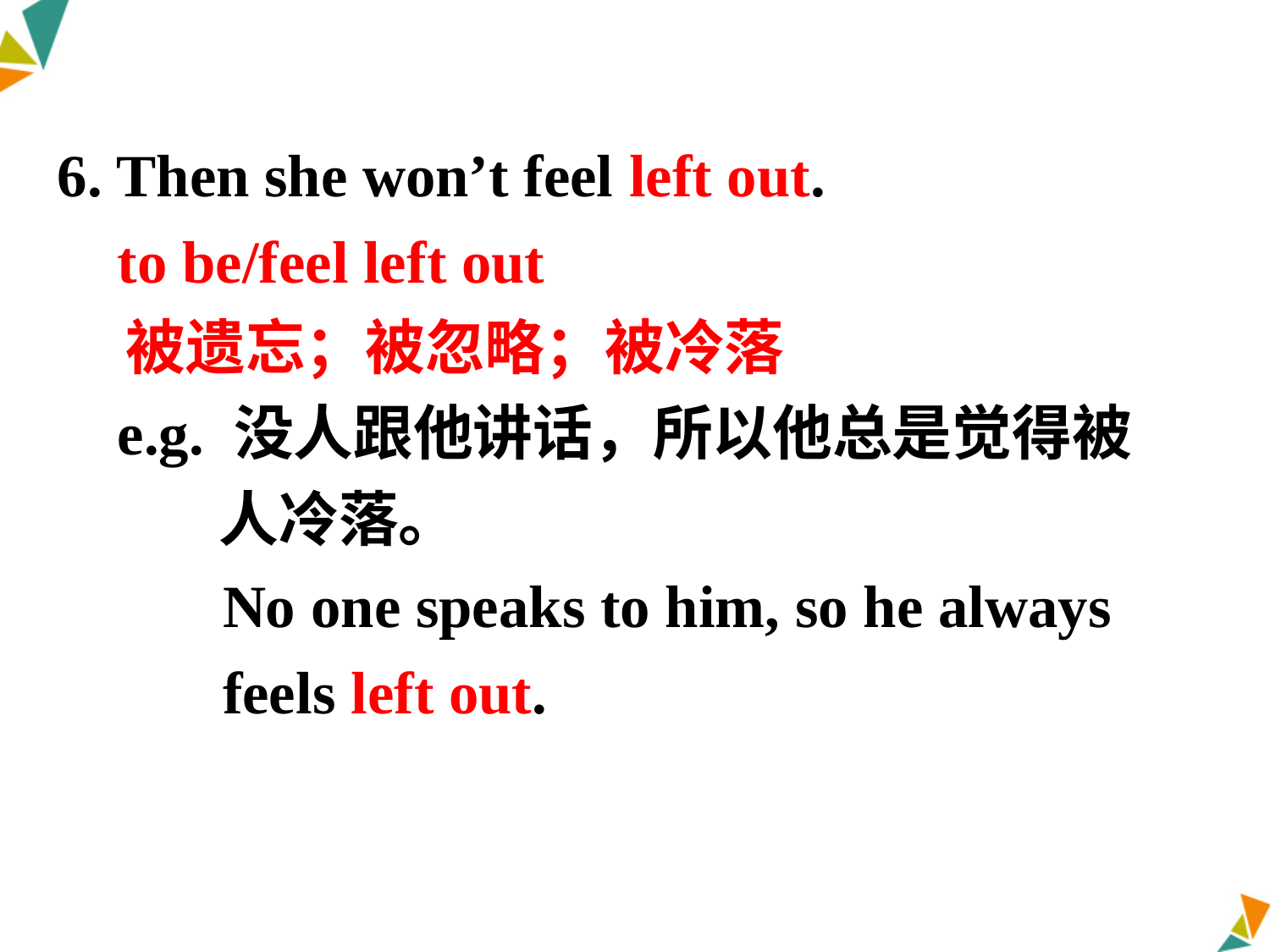

6. Then she won’t feel left out.
    to be/feel left out
    被遗忘；被忽略；被冷落
    e.g. 没人跟他讲话，所以他总是觉得被人冷落。
           No one speaks to him, so he always
           feels left out.